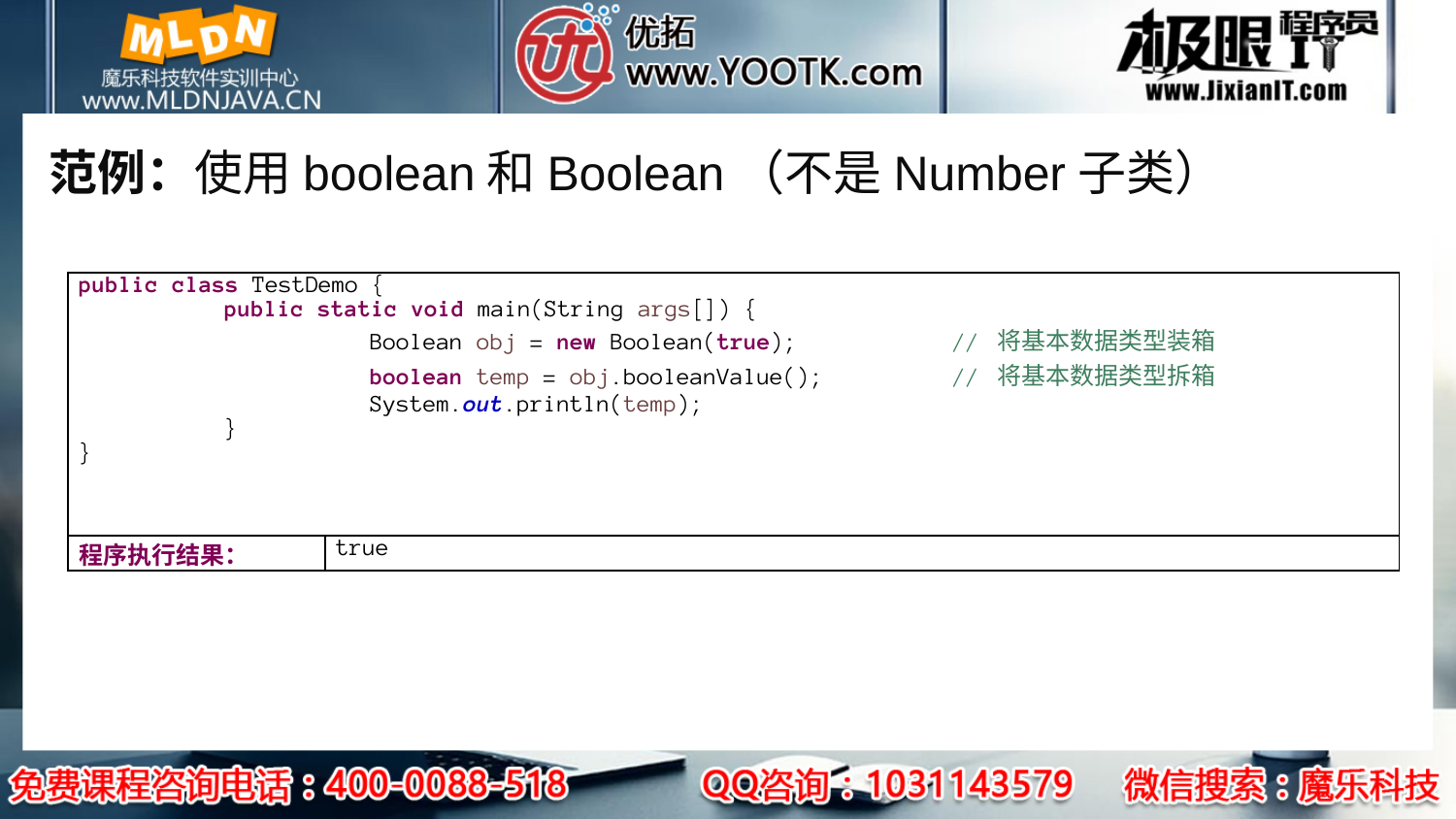

# 范例：使用boolean和Boolean（不是Number子类）
| public class TestDemo { public static void main(String args[]) { Boolean obj = new Boolean(true); // 将基本数据类型装箱 boolean temp = obj.booleanValue(); // 将基本数据类型拆箱 System.out.println(temp); } } |  |
| --- | --- |
| 程序执行结果： | true |